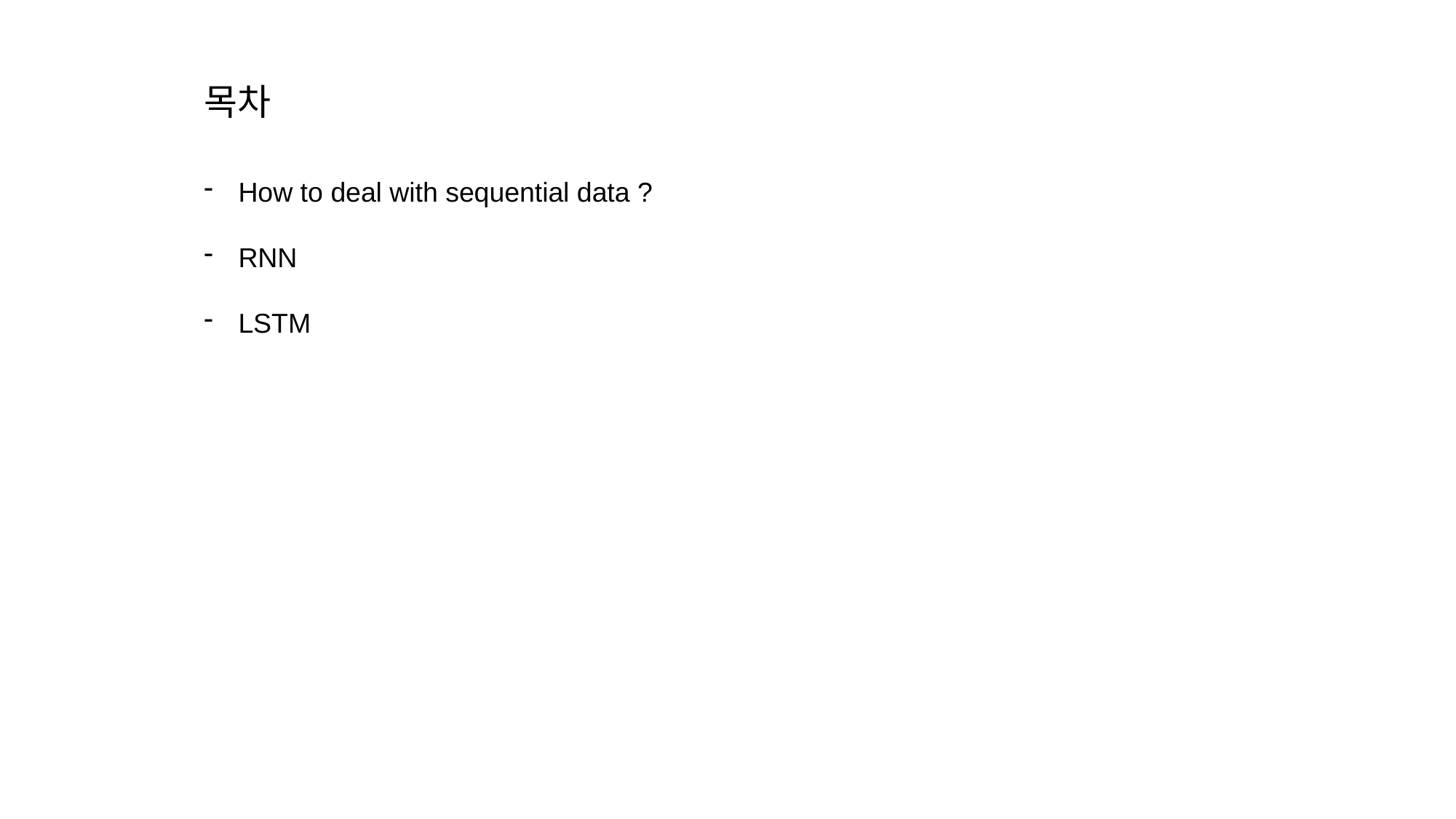

목차
How to deal with sequential data ?

RNN

LSTM